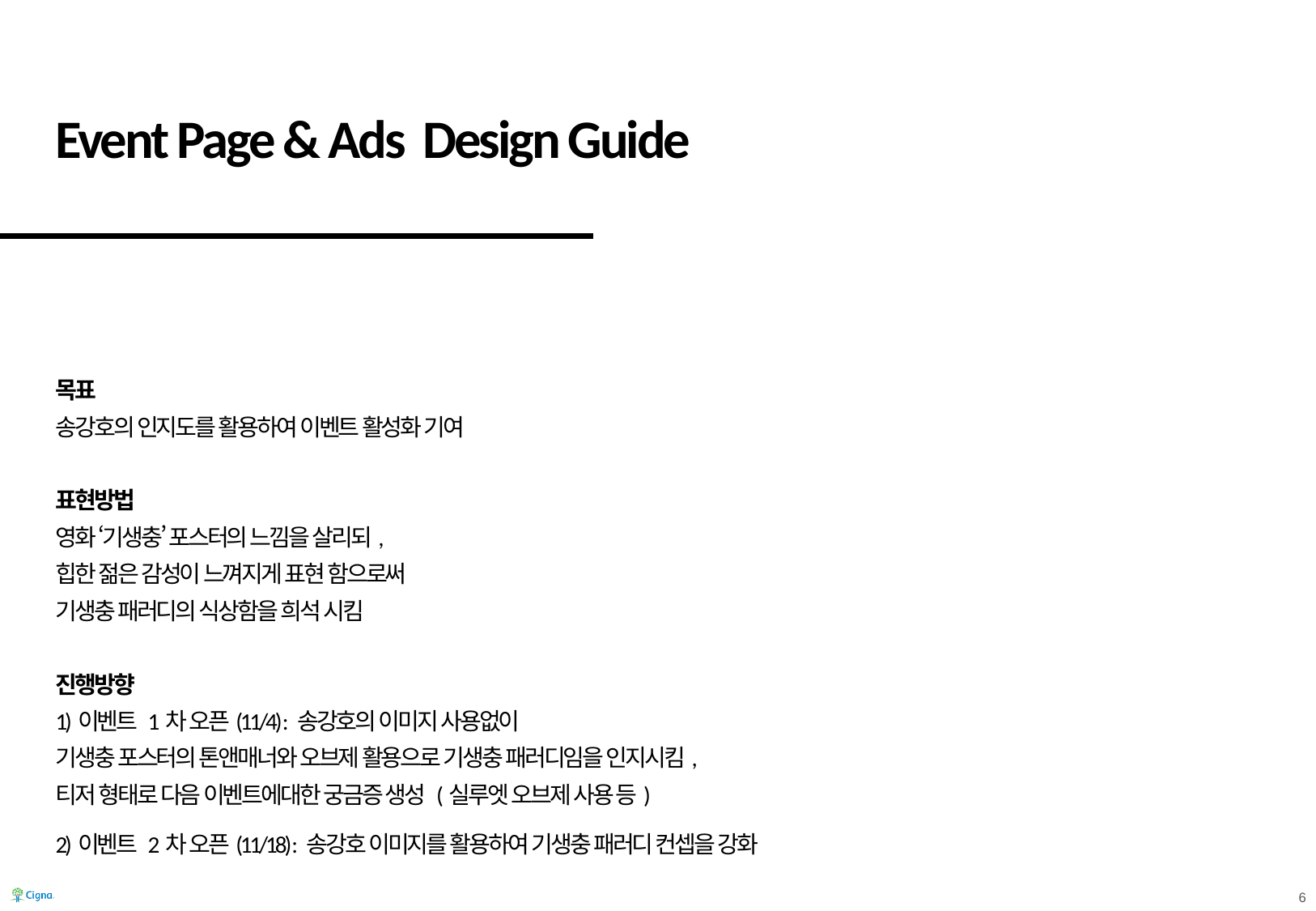

Event Page & Ads  Design Guide

목표
송강호의 인지도를 활용하여 이벤트 활성화 기여

표현방법
영화 ‘기생충’ 포스터의 느낌을 살리되,
힙한 젊은 감성이 느껴지게 표현 함으로써
기생충 패러디의 식상함을 희석 시킴

진행방향
1)이벤트 1차 오픈(11/4) : 송강호의 이미지 사용없이
기생충 포스터의 톤앤매너와 오브제 활용으로 기생충 패러디임을 인지시킴,
티저 형태로 다음 이벤트에대한 궁금증 생성 (실루엣 오브제 사용 등)

2)이벤트 2차 오픈(11/18) : 송강호 이미지를 활용하여 기생충 패러디 컨셉을 강화